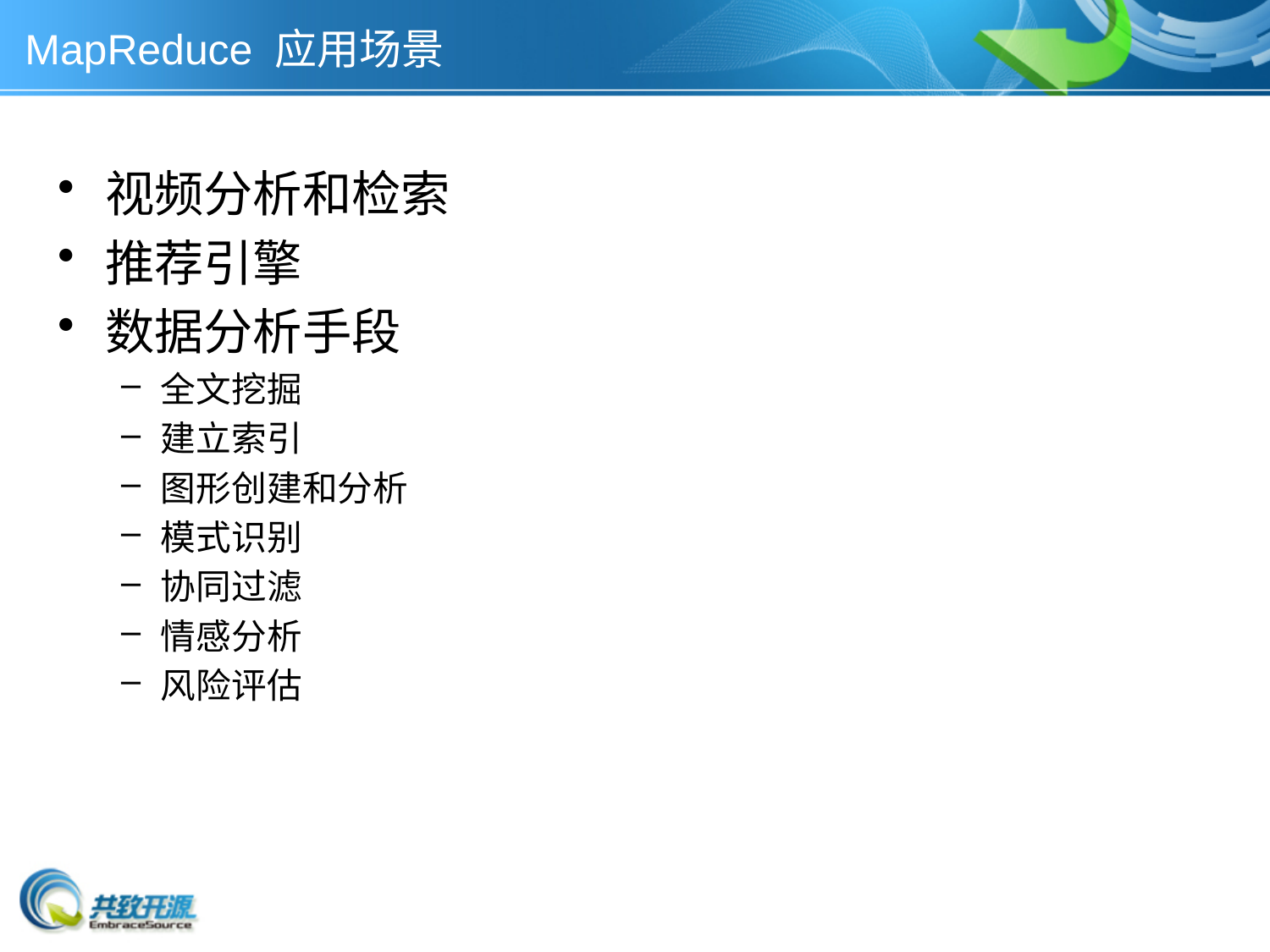

MapReduce 应用场景
视频分析和检索
推荐引擎
数据分析手段
全文挖掘
建立索引
图形创建和分析
模式识别
协同过滤
情感分析
风险评估